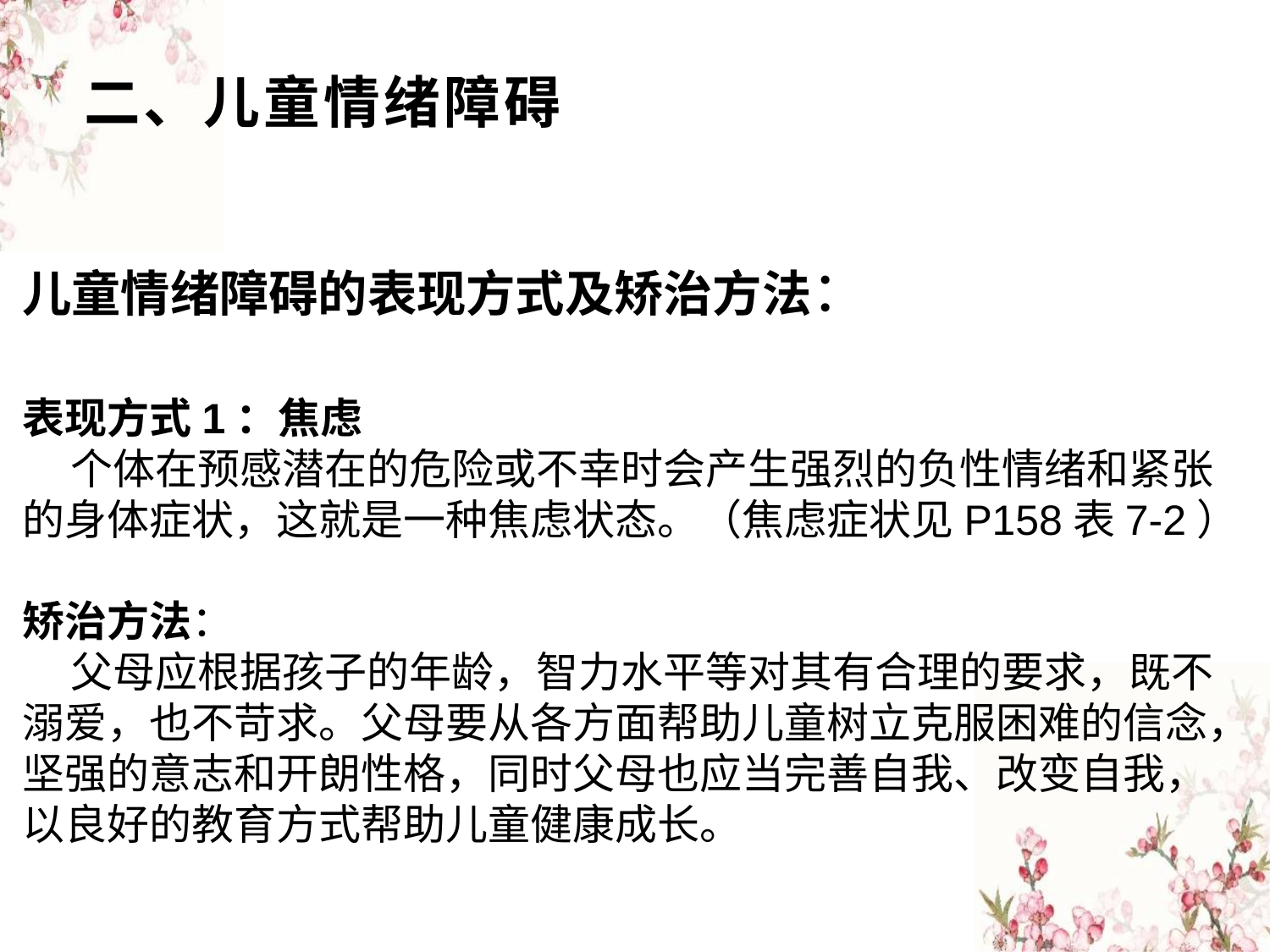

二、儿童情绪障碍
# 二、儿童情绪障碍
儿童情绪障碍的表现方式及矫治方法：

表现方式1：焦虑
    个体在预感潜在的危险或不幸时会产生强烈的负性情绪和紧张的身体症状，这就是一种焦虑状态。（焦虑症状见P158表7-2）

矫治方法：
    父母应根据孩子的年龄，智力水平等对其有合理的要求，既不溺爱，也不苛求。父母要从各方面帮助儿童树立克服困难的信念，坚强的意志和开朗性格，同时父母也应当完善自我、改变自我，以良好的教育方式帮助儿童健康成长。